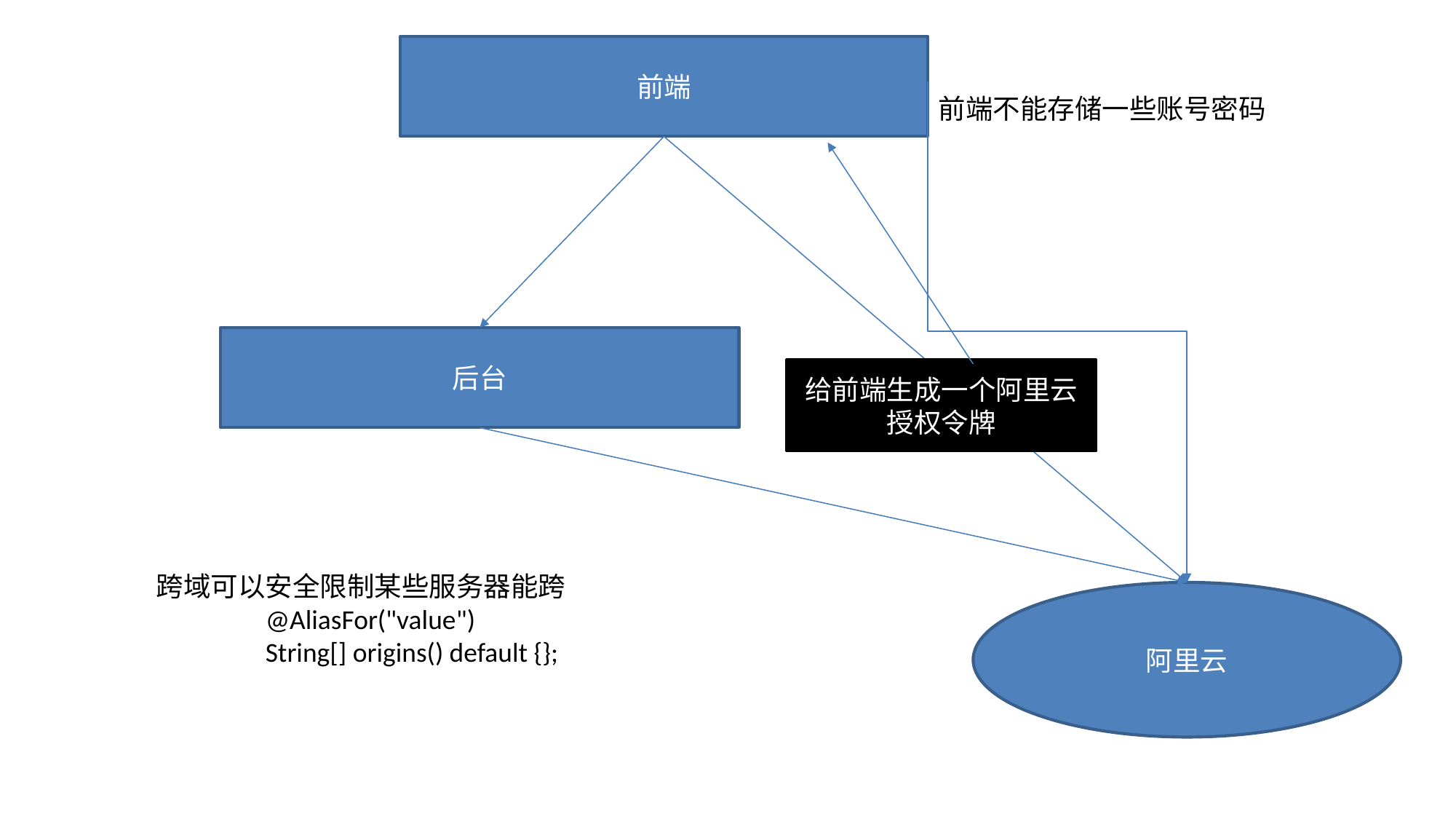

前端
前端不能存储一些账号密码
后台
给前端生成一个阿里云授权令牌
跨域可以安全限制某些服务器能跨
	@AliasFor("value")
	String[] origins() default {};
阿里云